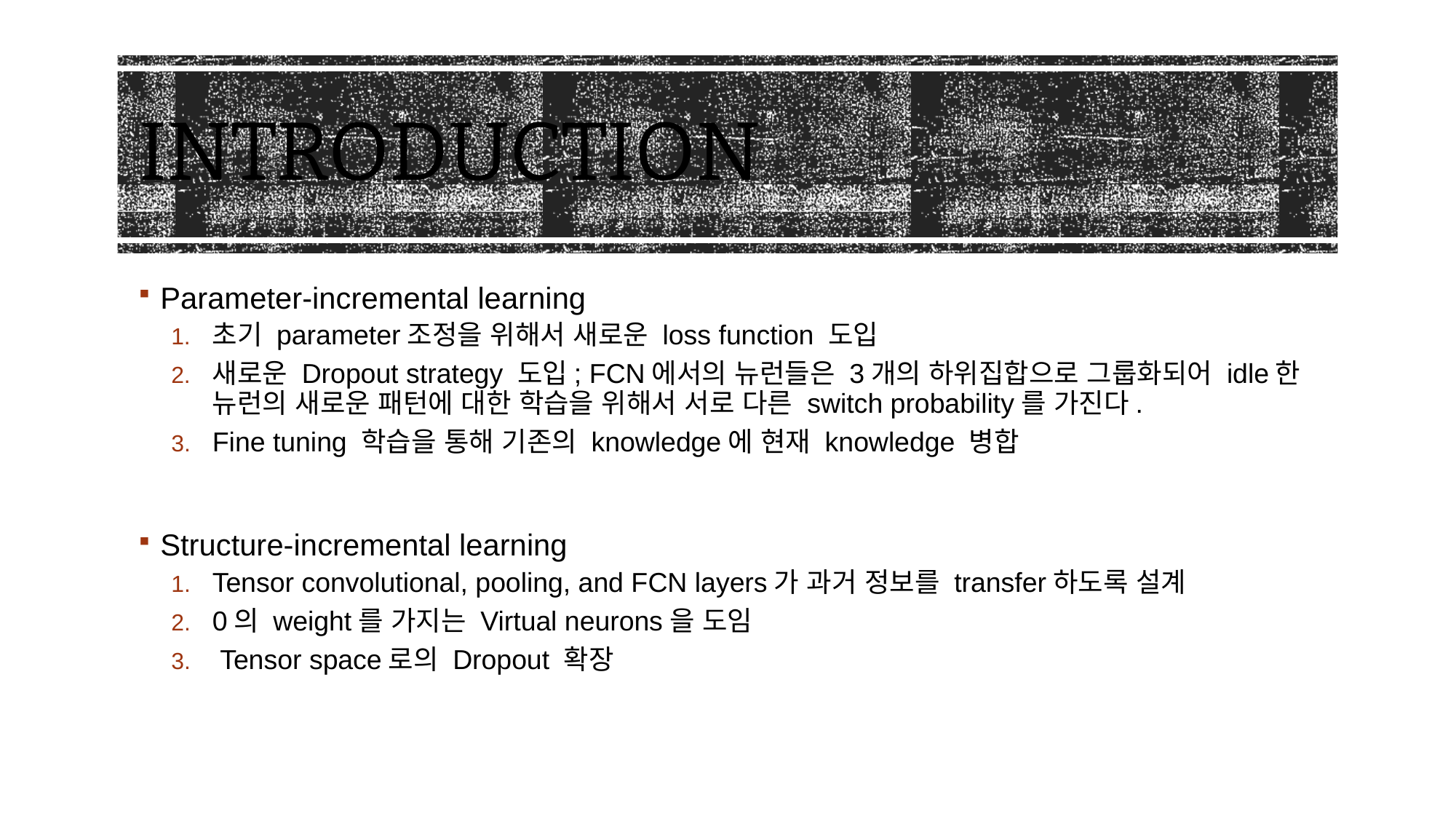

# introduction

Parameter-incremental learning
초기 parameter조정을 위해서 새로운 loss function 도입
새로운 Dropout strategy 도입; FCN에서의 뉴런들은 3개의 하위집합으로 그룹화되어 idle한 뉴런의 새로운 패턴에 대한 학습을 위해서 서로 다른 switch probability를 가진다.
Fine tuning 학습을 통해 기존의 knowledge에 현재 knowledge 병합

Structure-incremental learning
Tensor convolutional, pooling, and FCN layers가 과거 정보를 transfer하도록 설계
0의 weight를 가지는 Virtual neurons을 도임
 Tensor space로의 Dropout 확장